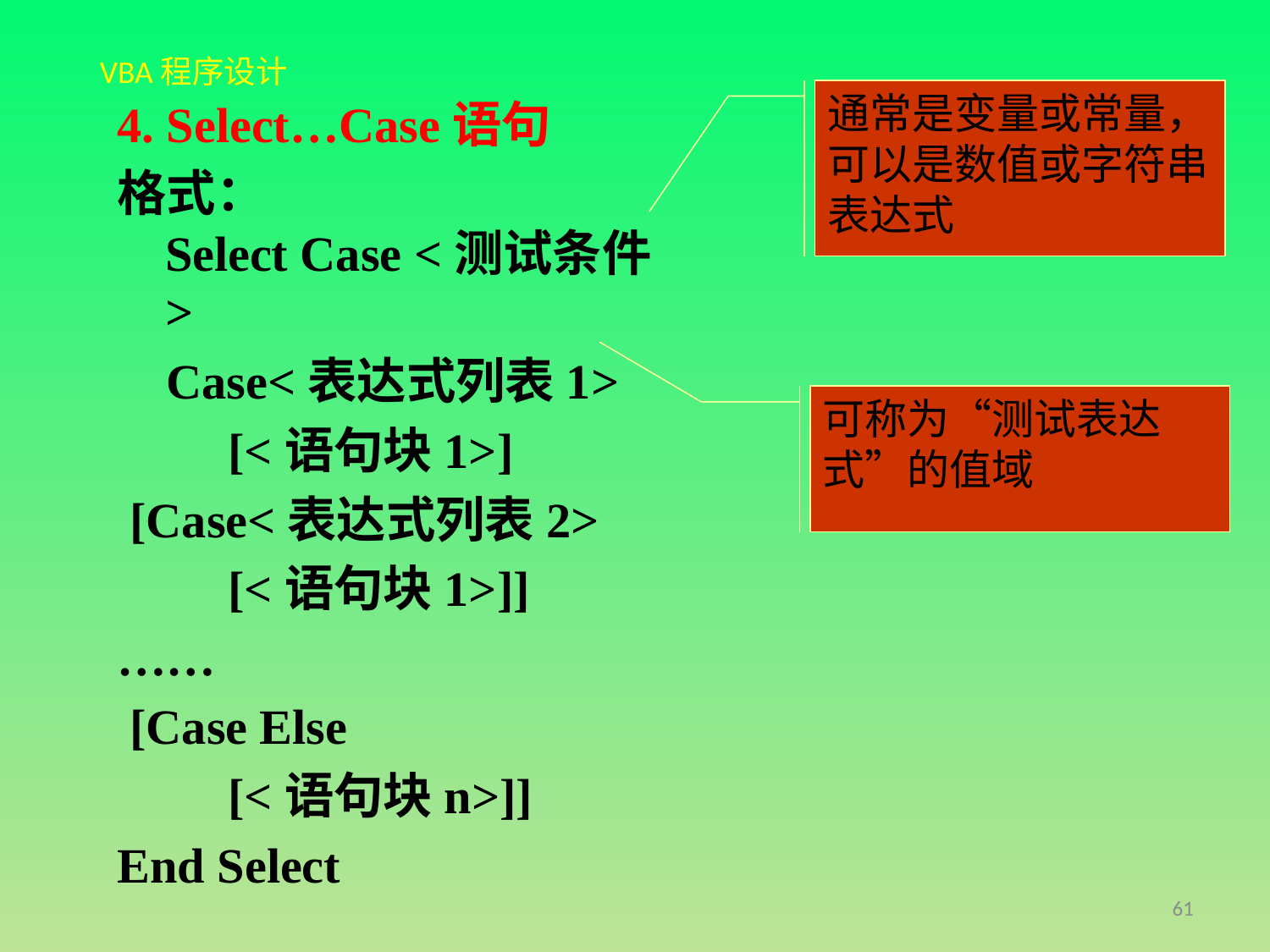

通常是变量或常量，可以是数值或字符串表达式

4. Select…Case语句
格式：
Select Case <测试条件>
    Case<表达式列表1>
         [<语句块1>]
 [Case<表达式列表2>
         [<语句块1>]]
……
 [Case Else
         [<语句块n>]]
End Select
可称为“测试表达式”的值域
61